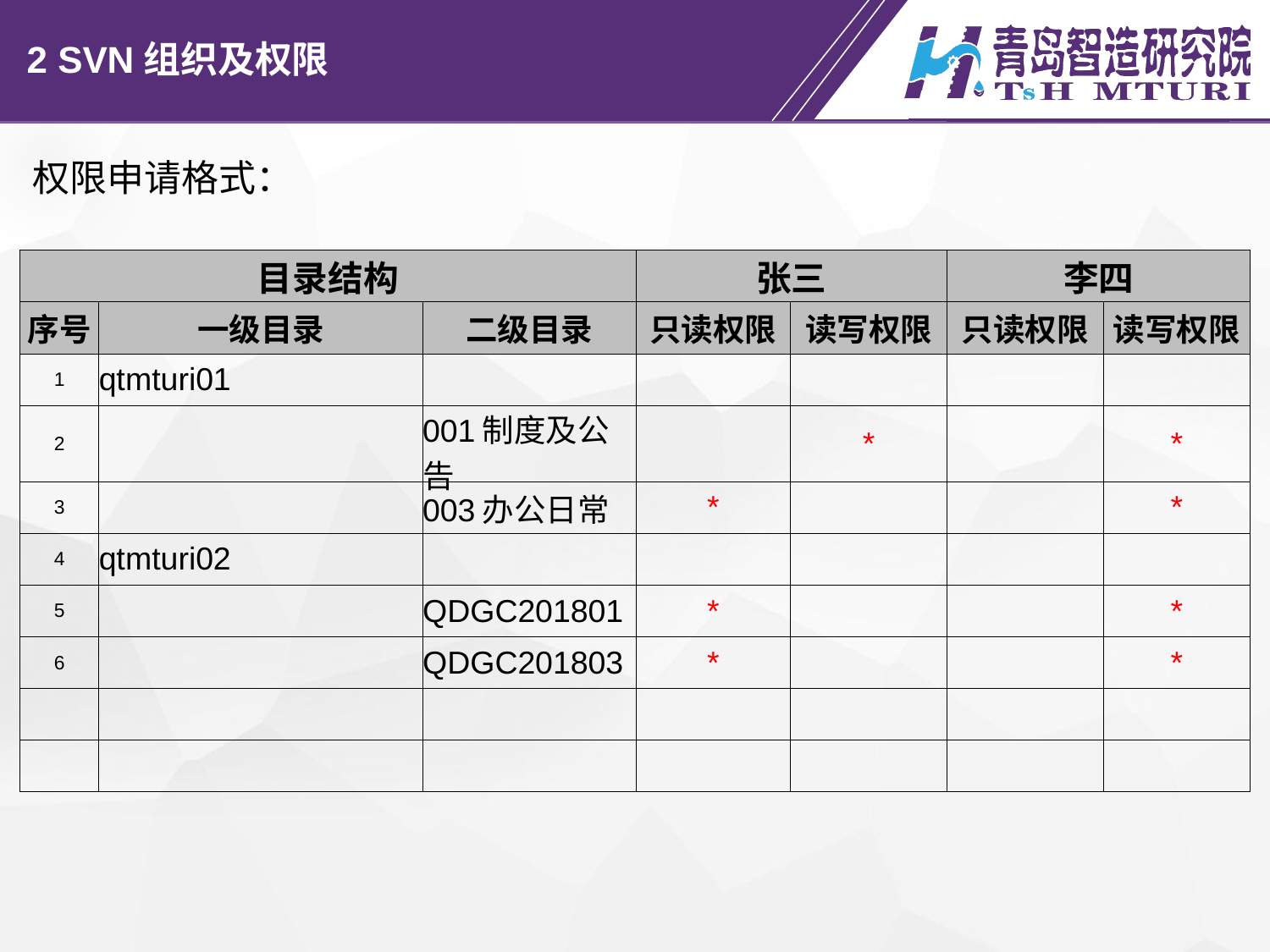

2 SVN组织及权限
权限申请格式：

| 目录结构 |  |  | 张三 |  | 李四 |  |
| --- | --- | --- | --- | --- | --- | --- |
| 序号 | 一级目录 | 二级目录 | 只读权限 | 读写权限 | 只读权限 | 读写权限 |
| 1 | qtmturi01 |  |  |  |  |  |
| 2 |  | 001制度及公告 |  | \* |  | \* |
| 3 |  | 003办公日常 | \* |  |  | \* |
| 4 | qtmturi02 |  |  |  |  |  |
| 5 |  | QDGC201801 | \* |  |  | \* |
| 6 |  | QDGC201803 | \* |  |  | \* |
|  |  |  |  |  |  |  |
|  |  |  |  |  |  |  |